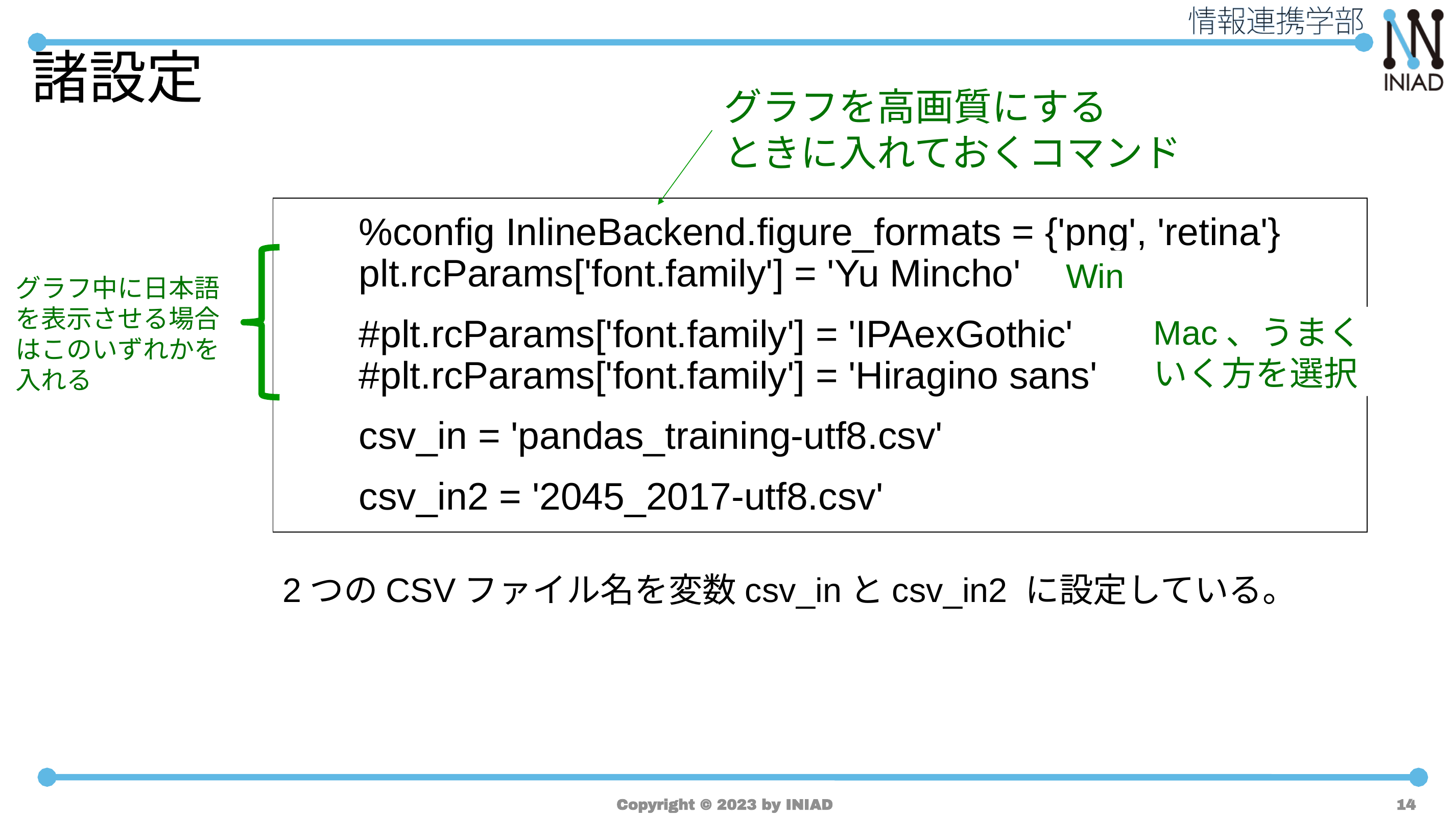

# 諸設定
グラフを高画質にする
ときに入れておくコマンド
%config InlineBackend.figure_formats = {'png', 'retina'} plt.rcParams['font.family'] = 'Yu Mincho'
#plt.rcParams['font.family'] = 'IPAexGothic' #plt.rcParams['font.family'] = 'Hiragino sans'
csv_in = 'pandas_training-utf8.csv'
csv_in2 = '2045_2017-utf8.csv'

Win
グラフ中に日本語を表示させる場合はこのいずれかを入れる
Mac、うまくいく方を選択
2つのCSVファイル名を変数csv_inとcsv_in2 に設定している。
Copyright © 2023 by INIAD
14